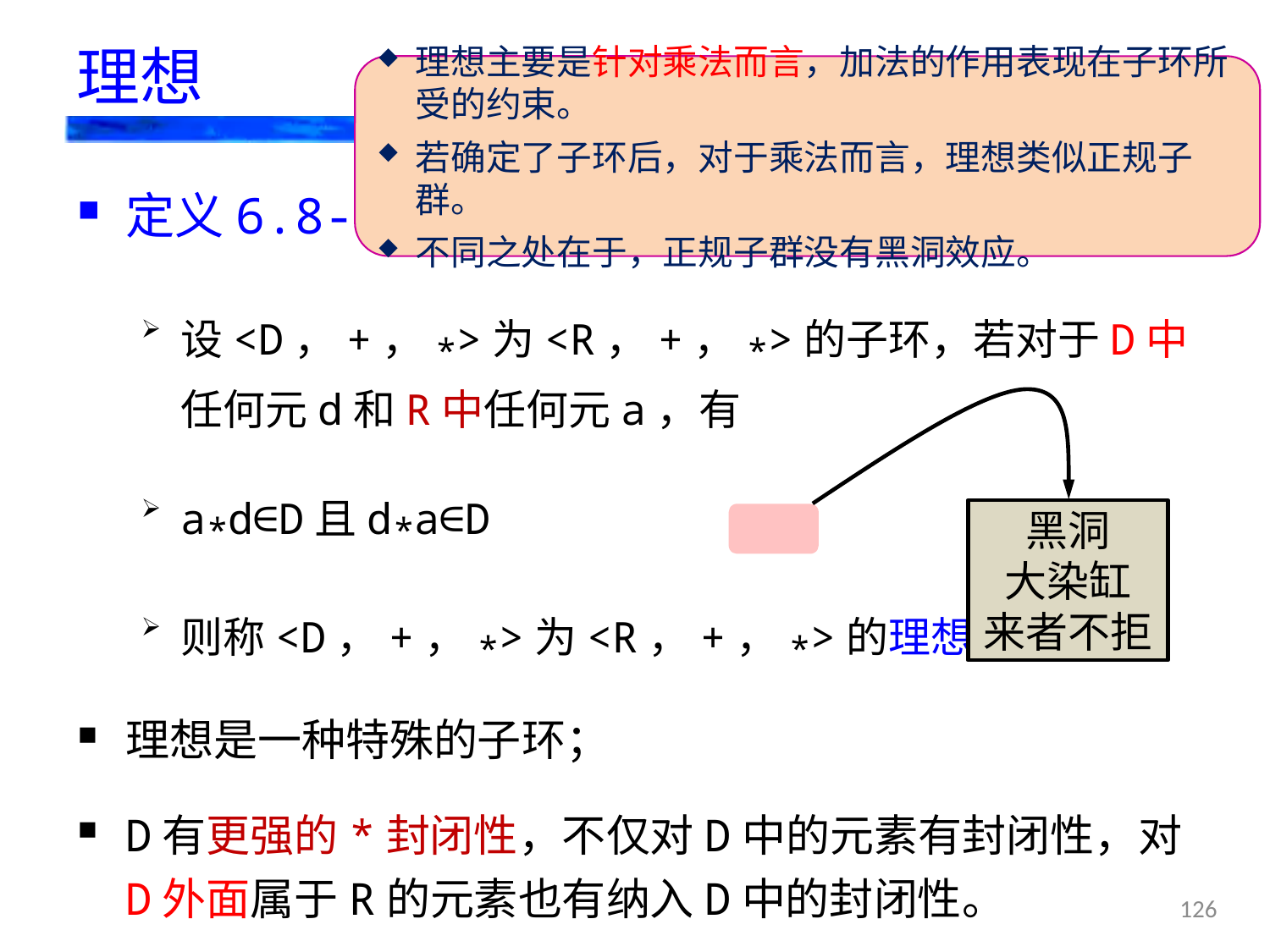

理想
理想主要是针对乘法而言，加法的作用表现在子环所受的约束。
若确定了子环后，对于乘法而言，理想类似正规子群。
不同之处在于，正规子群没有黑洞效应。
定义6.8-7
设<D，+，*>为<R，+，*>的子环，若对于D中任何元d和R中任何元a，有
a*d∈D且d*a∈D
则称<D，+，*>为<R，+，*>的理想。
理想是一种特殊的子环；
D有更强的*封闭性，不仅对D中的元素有封闭性，对D外面属于R的元素也有纳入D中的封闭性。

黑洞
大染缸
来者不拒

126